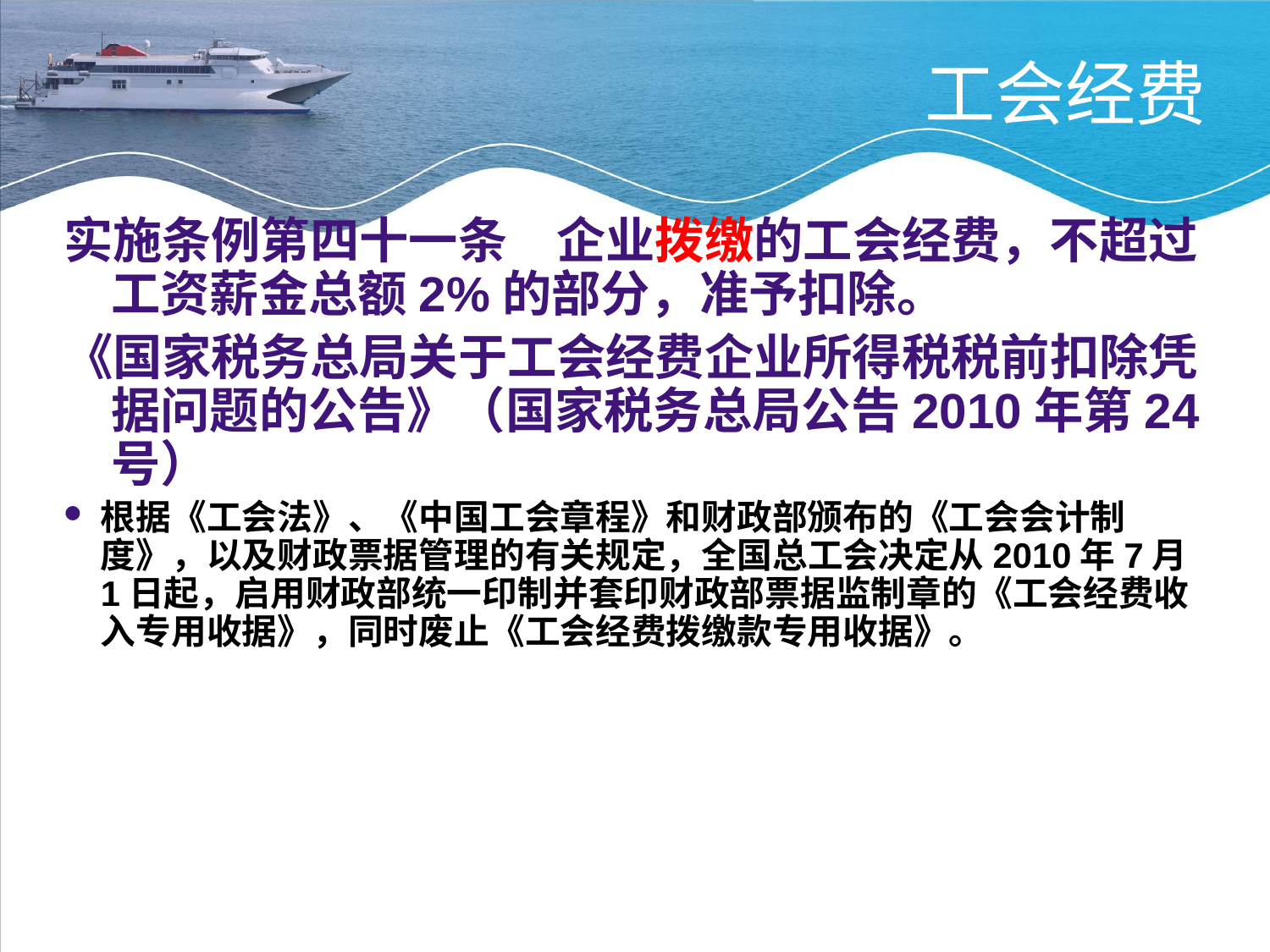

# 工会经费
实施条例第四十一条　企业拨缴的工会经费，不超过工资薪金总额2%的部分，准予扣除。
《国家税务总局关于工会经费企业所得税税前扣除凭据问题的公告》（国家税务总局公告2010年第24号）
根据《工会法》、《中国工会章程》和财政部颁布的《工会会计制度》，以及财政票据管理的有关规定，全国总工会决定从2010年7月1日起，启用财政部统一印制并套印财政部票据监制章的《工会经费收入专用收据》，同时废止《工会经费拨缴款专用收据》。